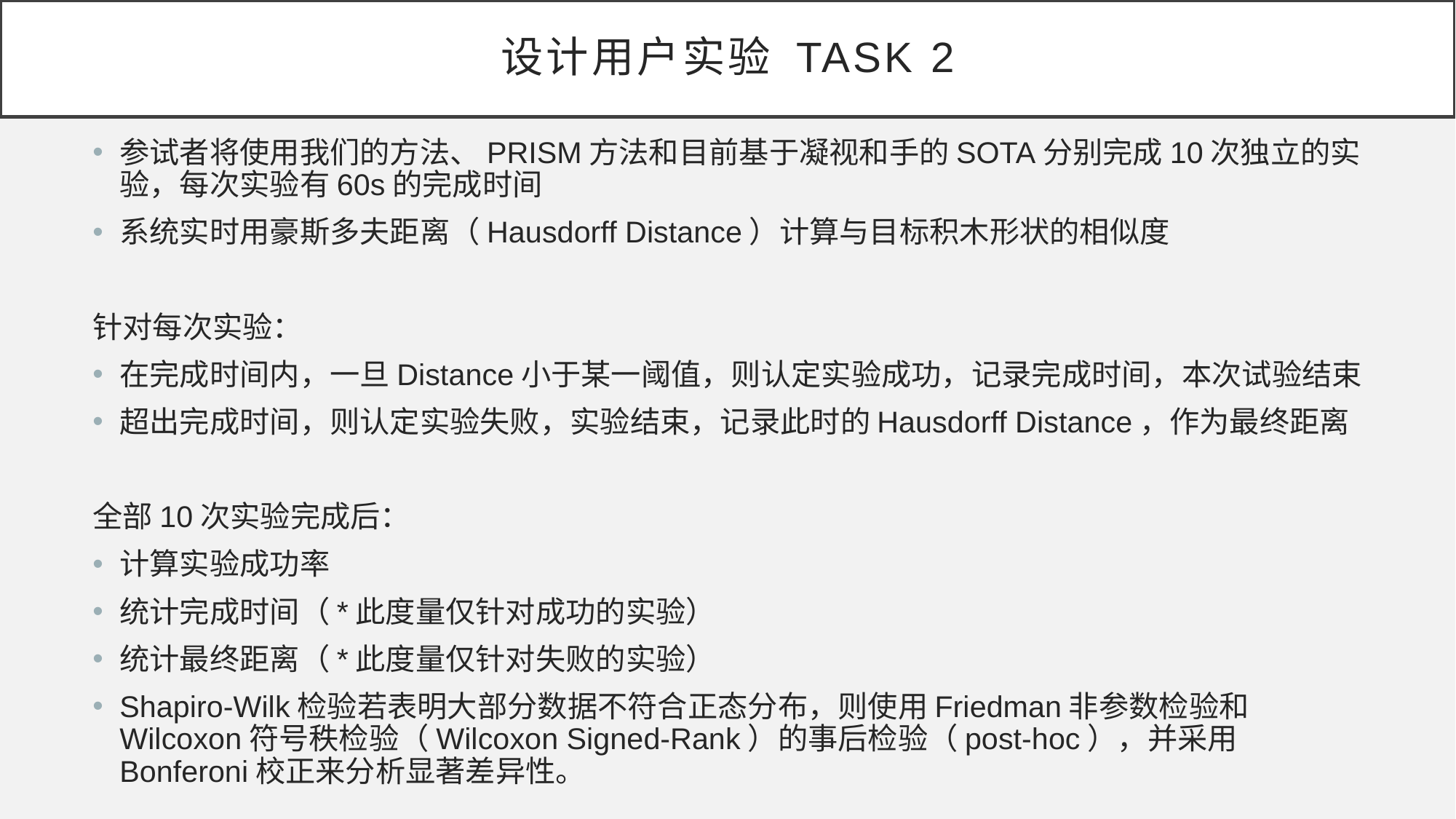

# 设计用户实验 Task 2
参试者将使用我们的方法、PRISM方法和目前基于凝视和手的SOTA分别完成10次独立的实验，每次实验有60s的完成时间
系统实时用豪斯多夫距离（Hausdorff Distance）计算与目标积木形状的相似度

针对每次实验：
在完成时间内，一旦Distance小于某一阈值，则认定实验成功，记录完成时间，本次试验结束
超出完成时间，则认定实验失败，实验结束，记录此时的Hausdorff Distance，作为最终距离

全部10次实验完成后：
计算实验成功率
统计完成时间（*此度量仅针对成功的实验）
统计最终距离（*此度量仅针对失败的实验）
Shapiro-Wilk检验若表明大部分数据不符合正态分布，则使用Friedman非参数检验和Wilcoxon符号秩检验（Wilcoxon Signed-Rank）的事后检验（post-hoc），并采用Bonferoni校正来分析显著差异性。